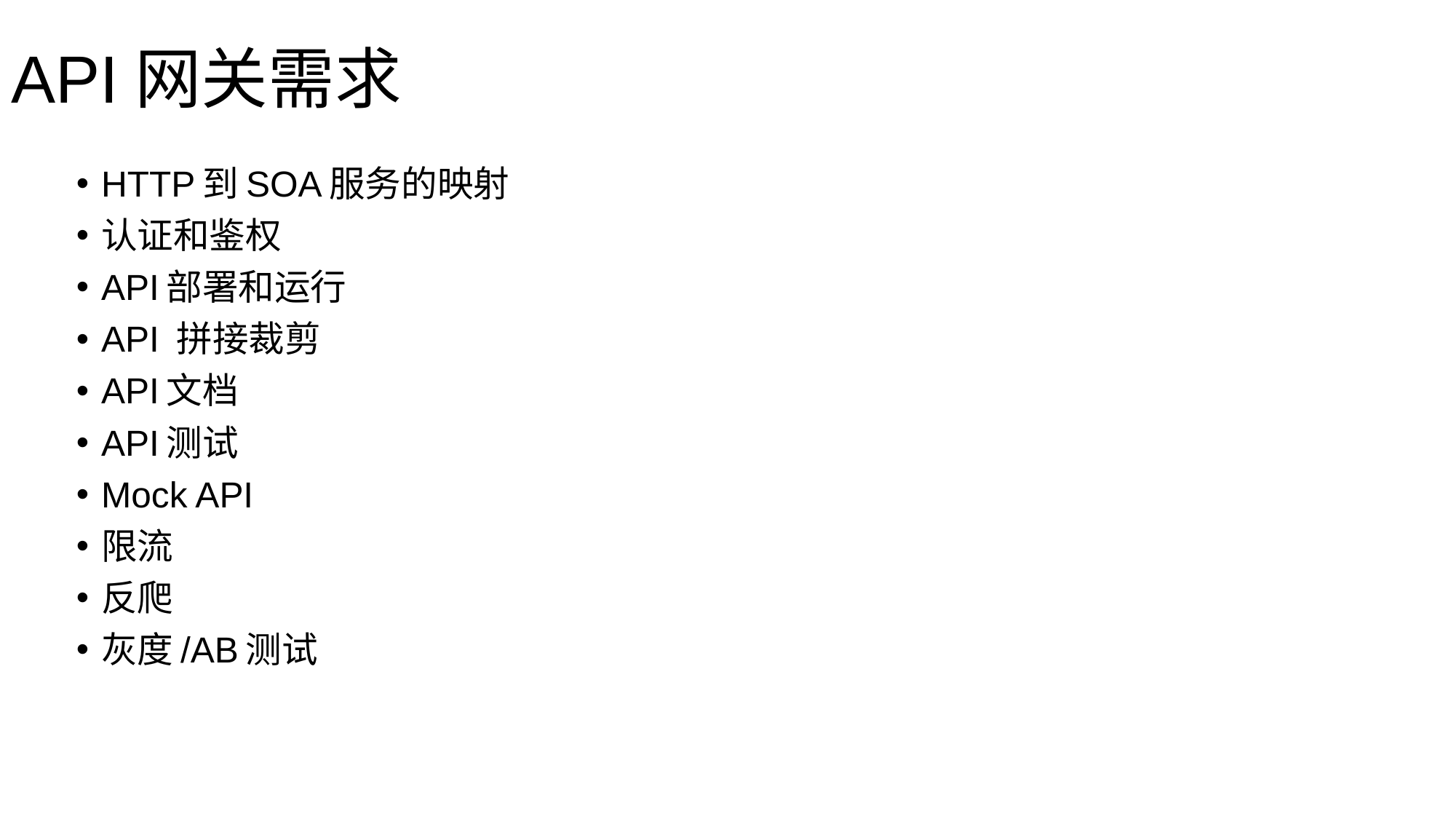

# API网关需求
HTTP到SOA服务的映射
认证和鉴权
API部署和运行
API 拼接裁剪
API文档
API测试
Mock API
限流
反爬
灰度/AB测试